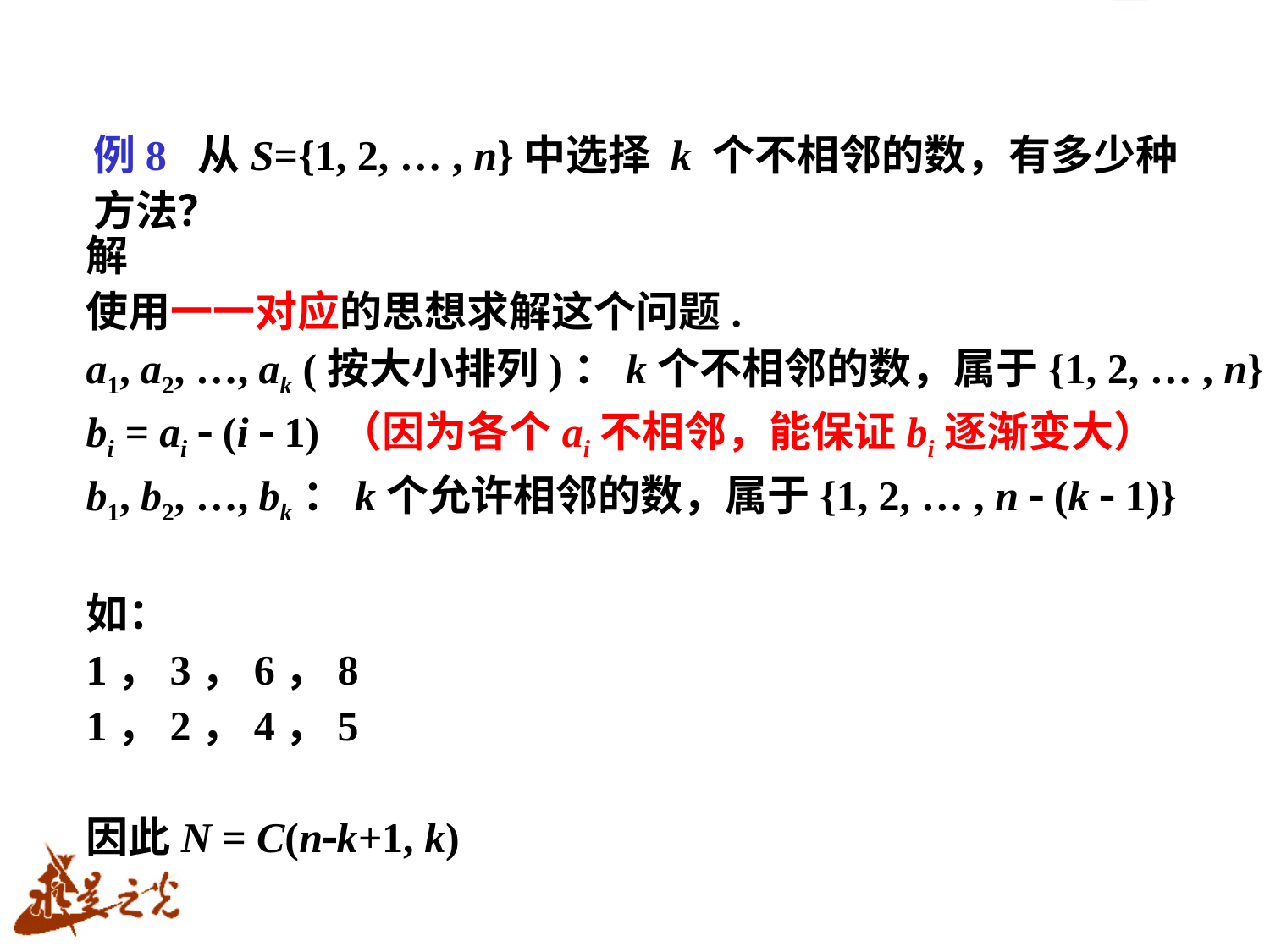

例8  从S={1, 2, … , n}中选择 k 个不相邻的数，有多少种方法？
解
使用一一对应的思想求解这个问题.
a1, a2, …, ak (按大小排列)：k个不相邻的数，属于{1, 2, … , n}
bi = ai − (i − 1) （因为各个ai不相邻，能保证bi逐渐变大）
b1, b2, …, bk：k个允许相邻的数，属于{1, 2, … , n − (k − 1)}

如：
1，3，6，8
1，2，4，5

因此N = C(n−k+1, k)
21